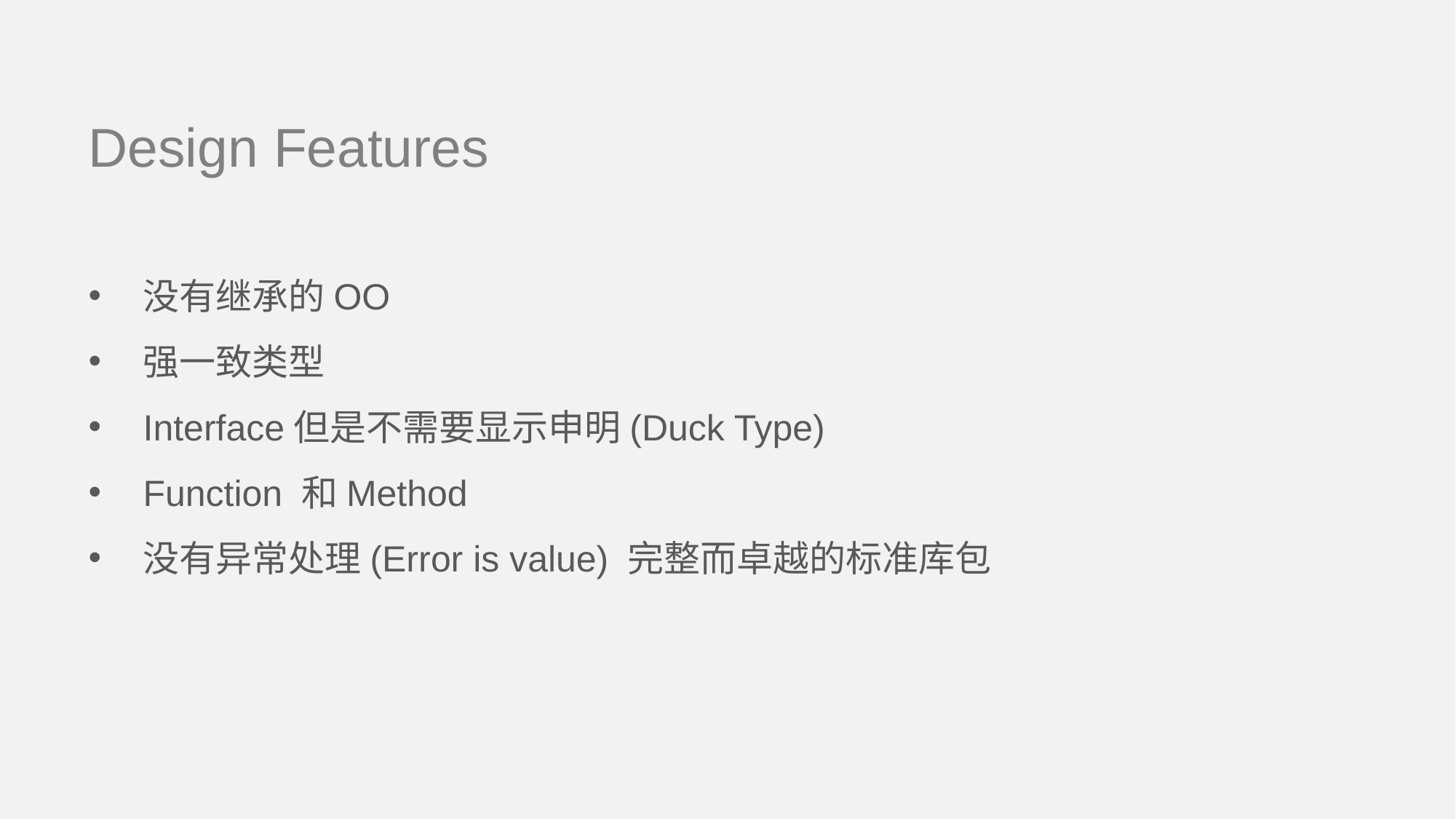

Design Features
没有继承的OO
强一致类型
Interface但是不需要显示申明(Duck Type)
Function 和Method
没有异常处理(Error is value) 完整而卓越的标准库包